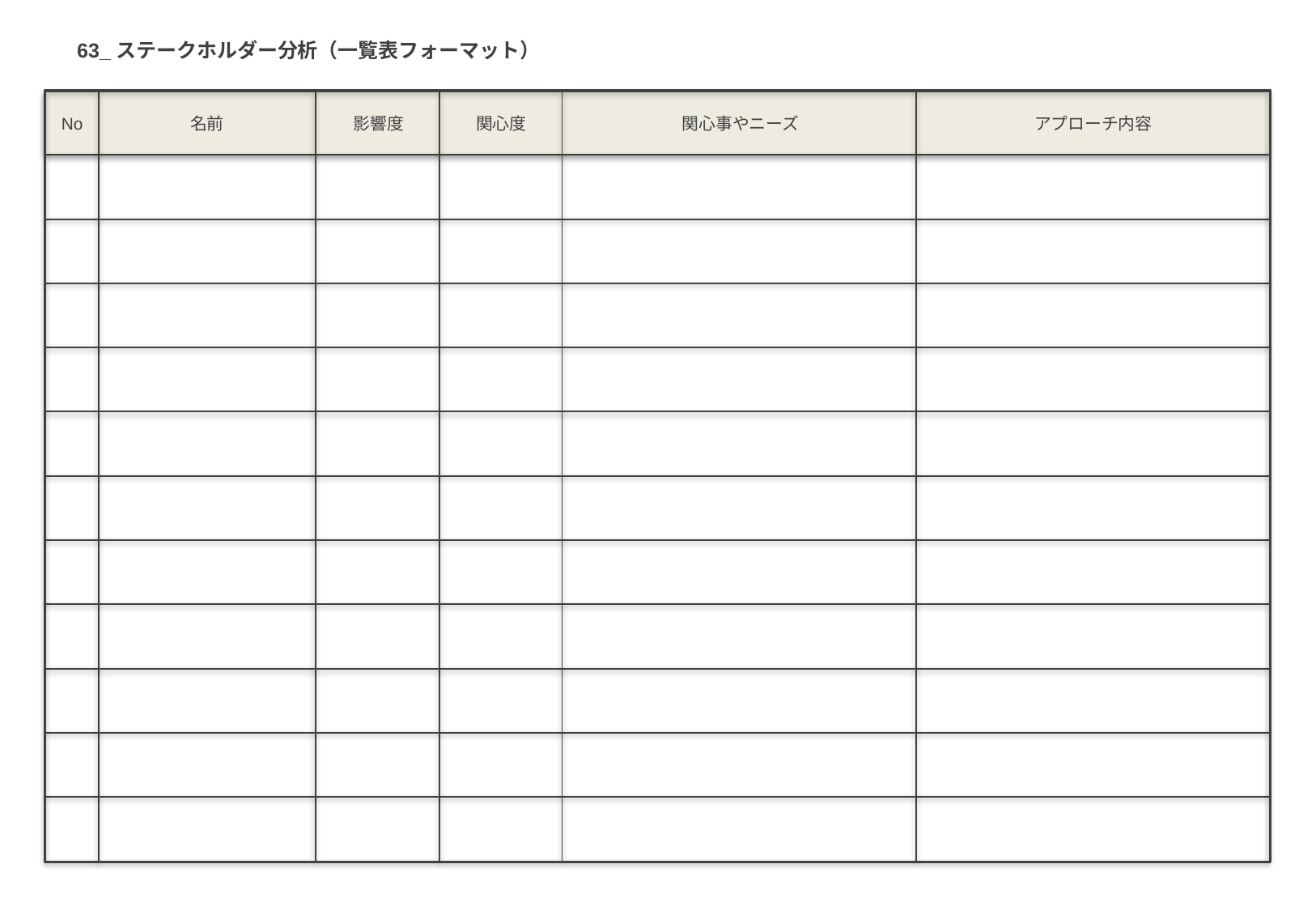

63_ステークホルダー分析（一覧表フォーマット）

No
名前
影響度
関心度
関心事やニーズ
アプローチ内容